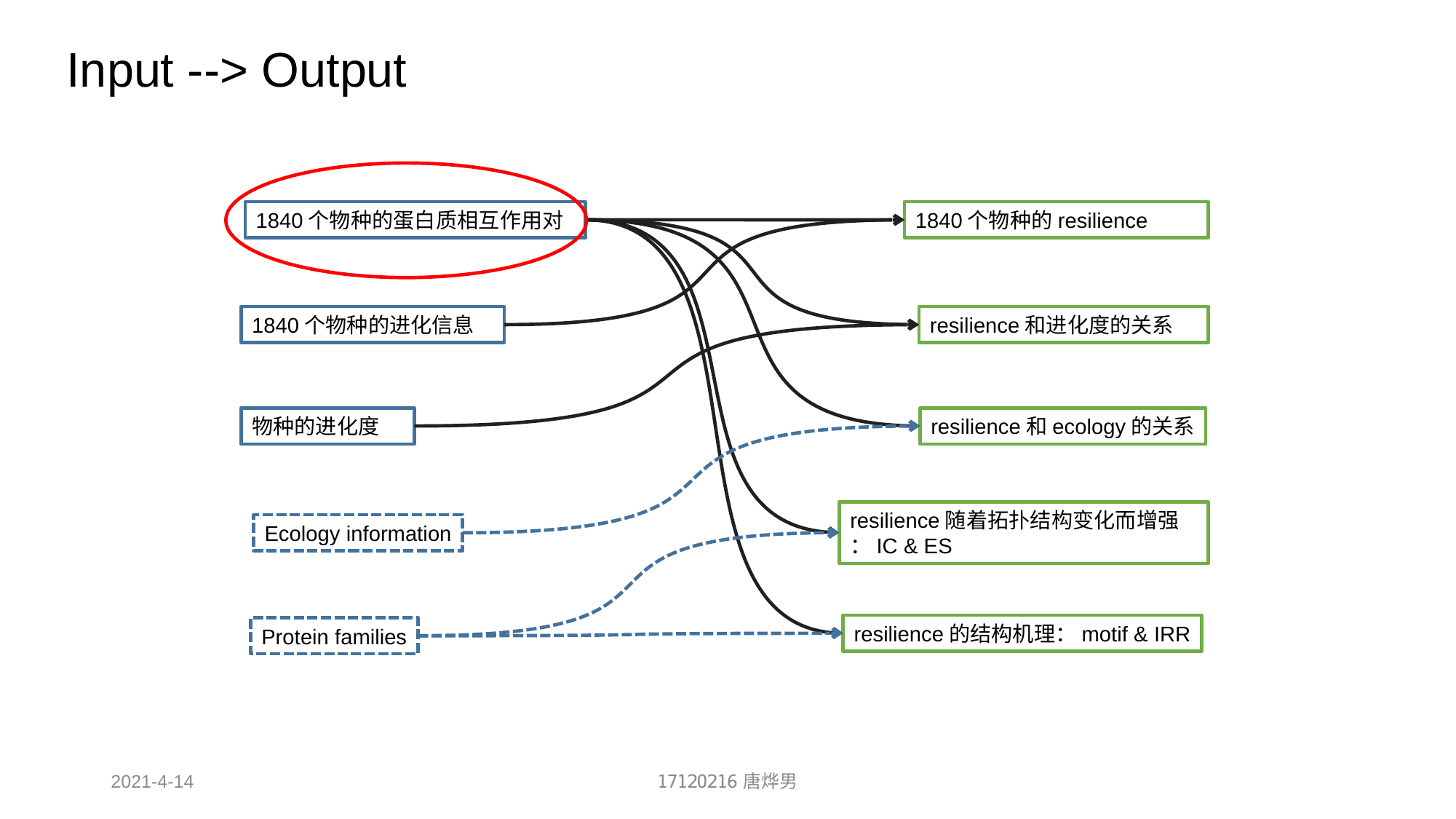

Input --> Output

1840个物种的蛋白质相互作用对
1840个物种的resilience
1840个物种的进化信息
resilience和进化度的关系
物种的进化度
resilience和ecology的关系
resilience随着拓扑结构变化而增强
：IC & ES
Ecology information
resilience的结构机理：motif & IRR
Protein families
2021-4-14
17120216 唐烨男
2